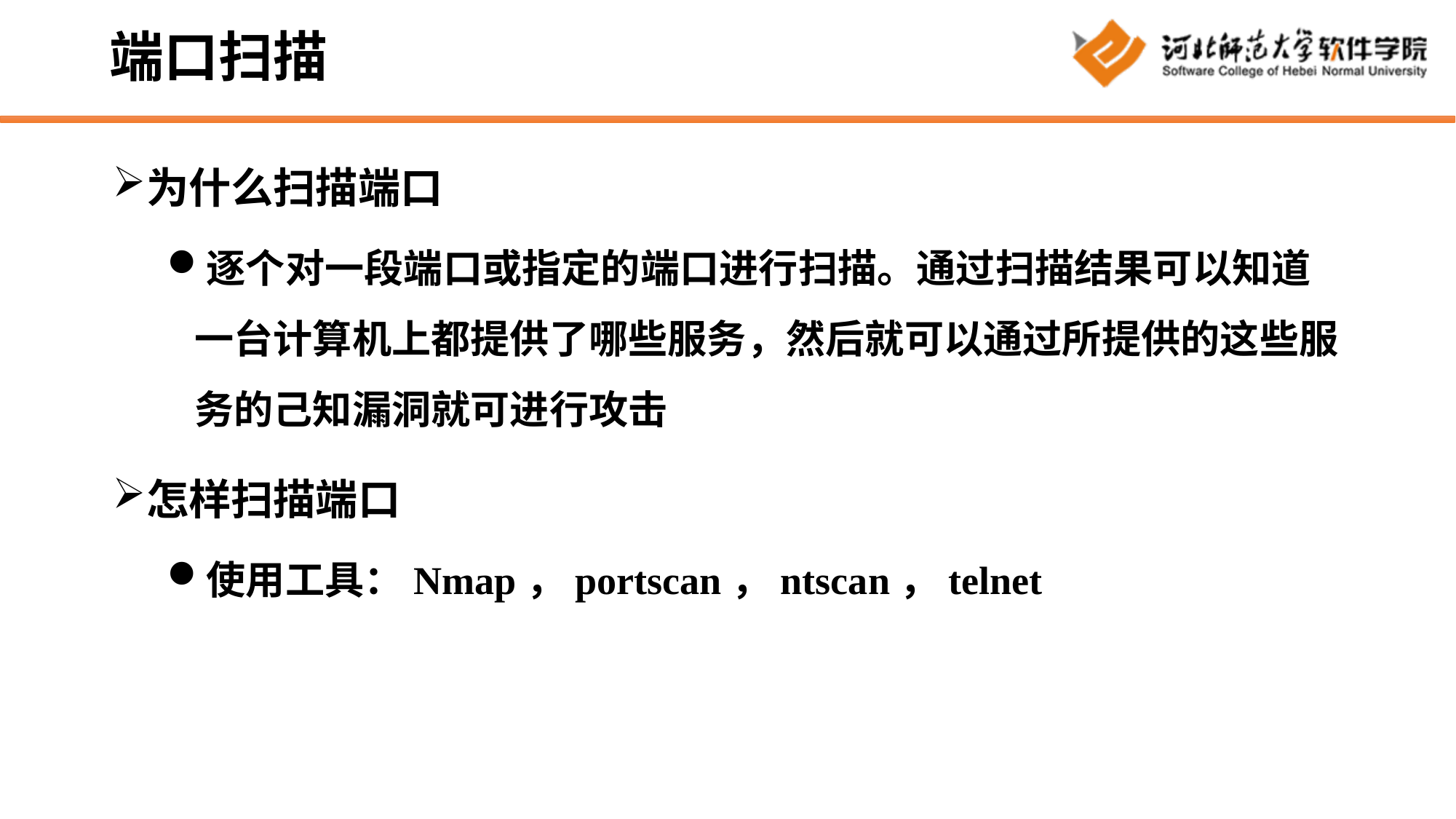

# 端口扫描
为什么扫描端口
逐个对一段端口或指定的端口进行扫描。通过扫描结果可以知道一台计算机上都提供了哪些服务，然后就可以通过所提供的这些服务的己知漏洞就可进行攻击
怎样扫描端口
使用工具：Nmap，portscan，ntscan，telnet